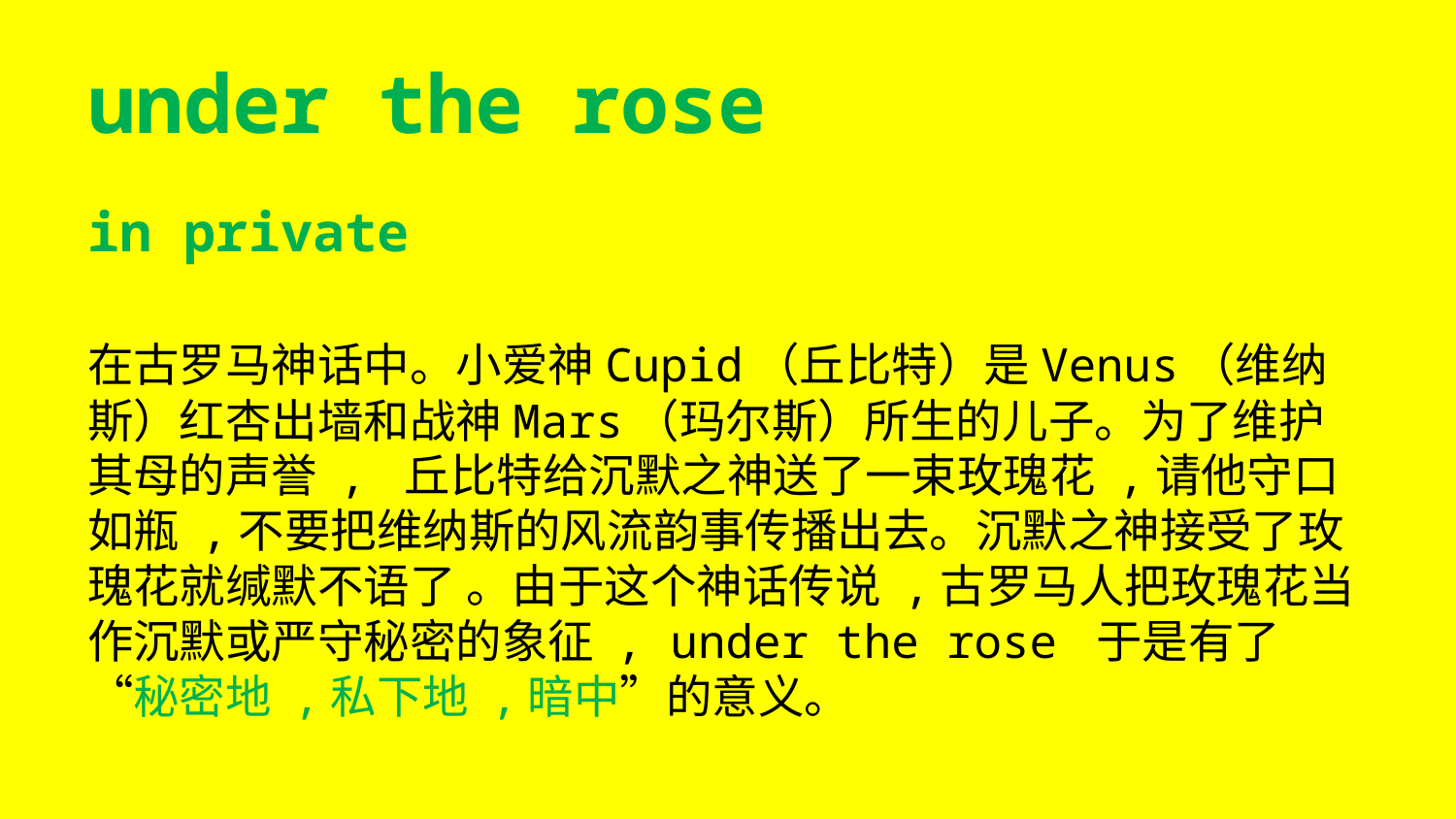

# under the rose
in private

在古罗马神话中。小爱神Cupid（丘比特）是Venus（维纳斯）红杏出墙和战神Mars（玛尔斯）所生的儿子。为了维护其母的声誉 , 丘比特给沉默之神送了一束玫瑰花 ,请他守口如瓶 ,不要把维纳斯的风流韵事传播出去。沉默之神接受了玫瑰花就缄默不语了 。由于这个神话传说 ,古罗马人把玫瑰花当作沉默或严守秘密的象征 , under the rose 于是有了“秘密地 ,私下地 ,暗中”的意义。